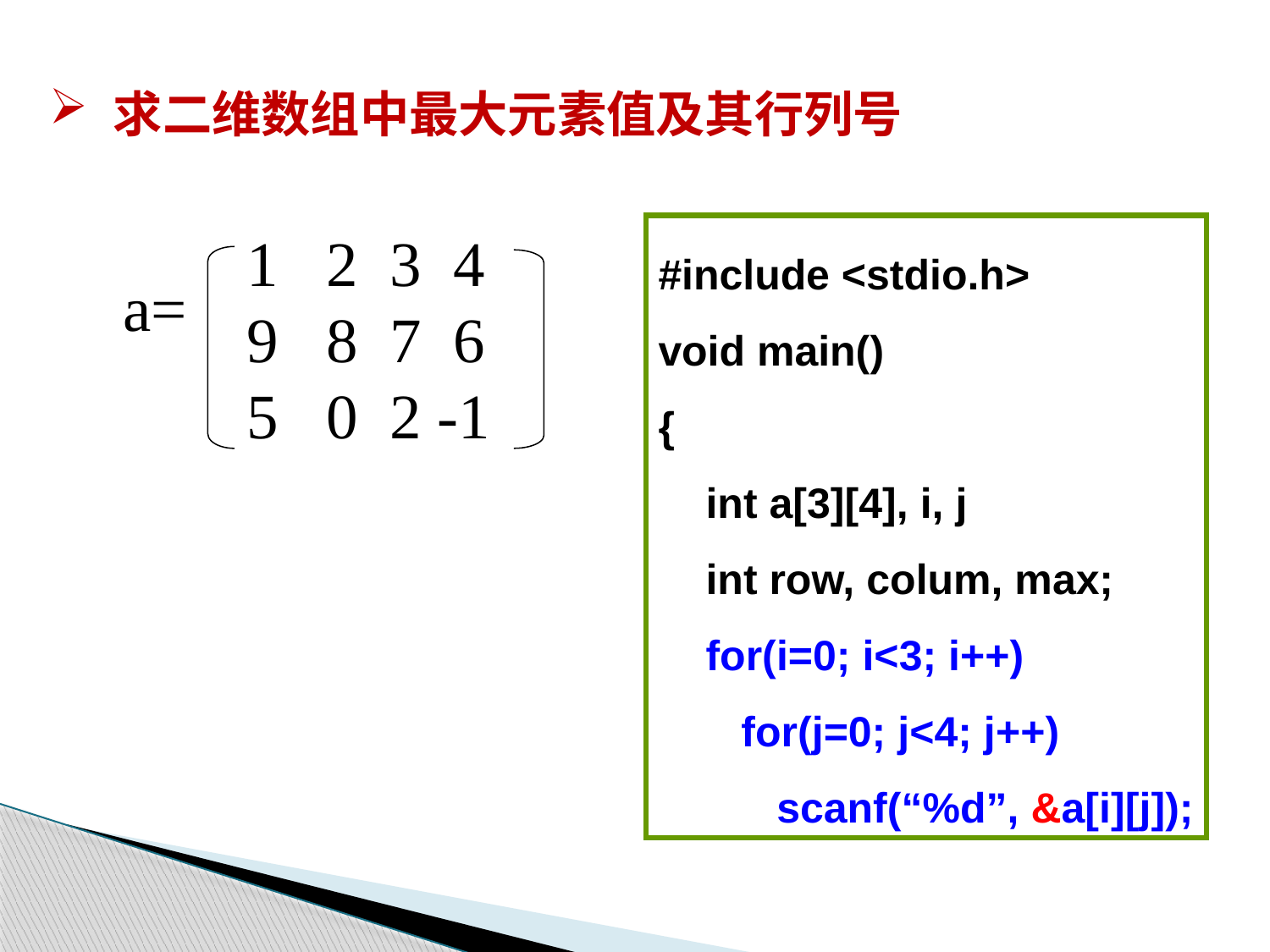

求二维数组中最大元素值及其行列号
#include <stdio.h>
void main()
{
    int a[3][4], i, j
    int row, colum, max;
    for(i=0; i<3; i++)
       for(j=0; j<4; j++)
          scanf(“%d”, &a[i][j]);
 1   2  3  4
 9   8  7  6
 5   0  2 -1

a=